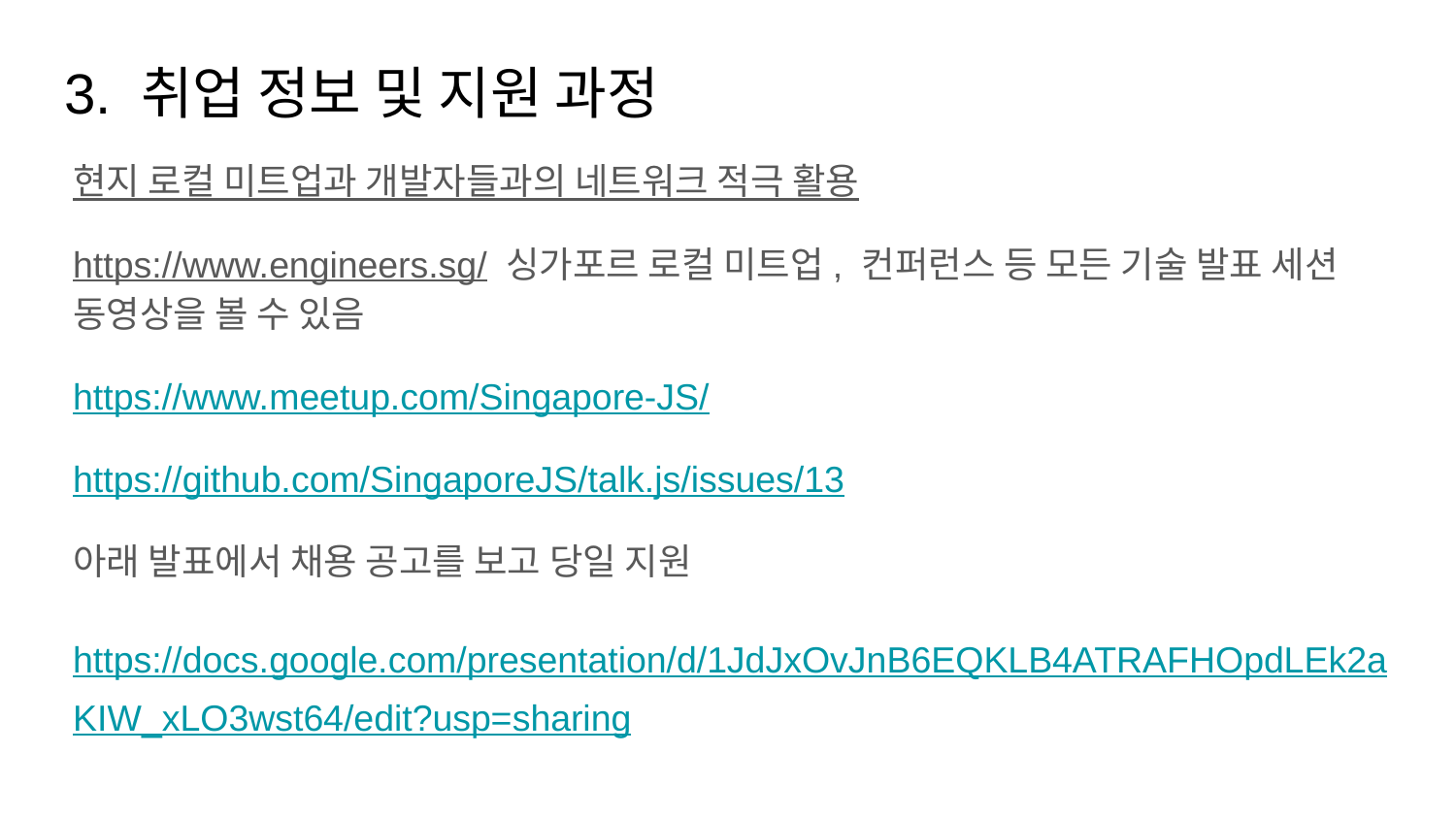

# 3. 취업 정보 및 지원 과정
현지 로컬 미트업과 개발자들과의 네트워크 적극 활용
https://www.engineers.sg/ 싱가포르 로컬 미트업, 컨퍼런스 등 모든 기술 발표 세션 동영상을 볼 수 있음
https://www.meetup.com/Singapore-JS/
https://github.com/SingaporeJS/talk.js/issues/13
아래 발표에서 채용 공고를 보고 당일 지원
https://docs.google.com/presentation/d/1JdJxOvJnB6EQKLB4ATRAFHOpdLEk2aKIW_xLO3wst64/edit?usp=sharing